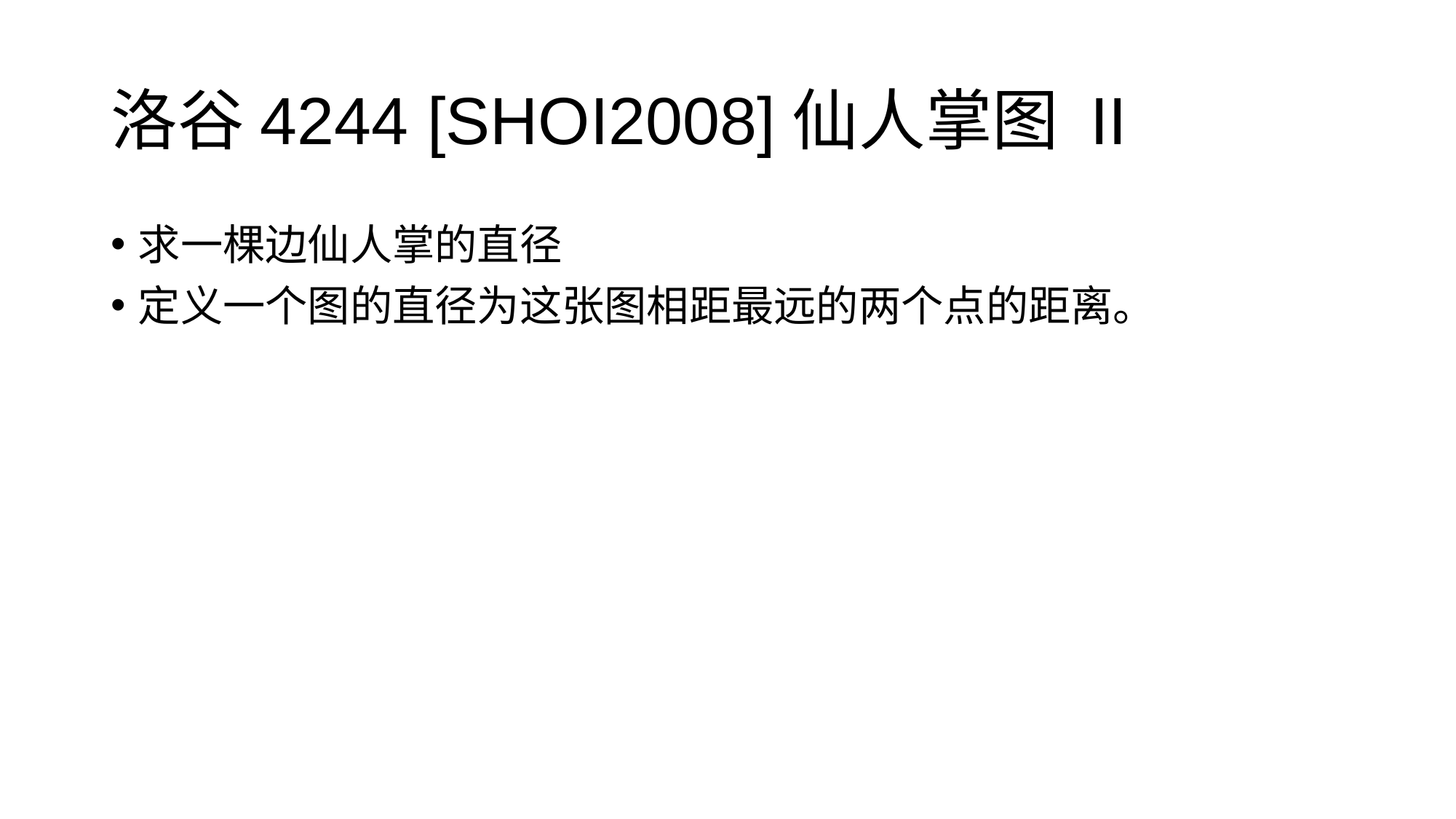

# 洛谷4244 [SHOI2008]仙人掌图 II
求一棵边仙人掌的直径
定义一个图的直径为这张图相距最远的两个点的距离。